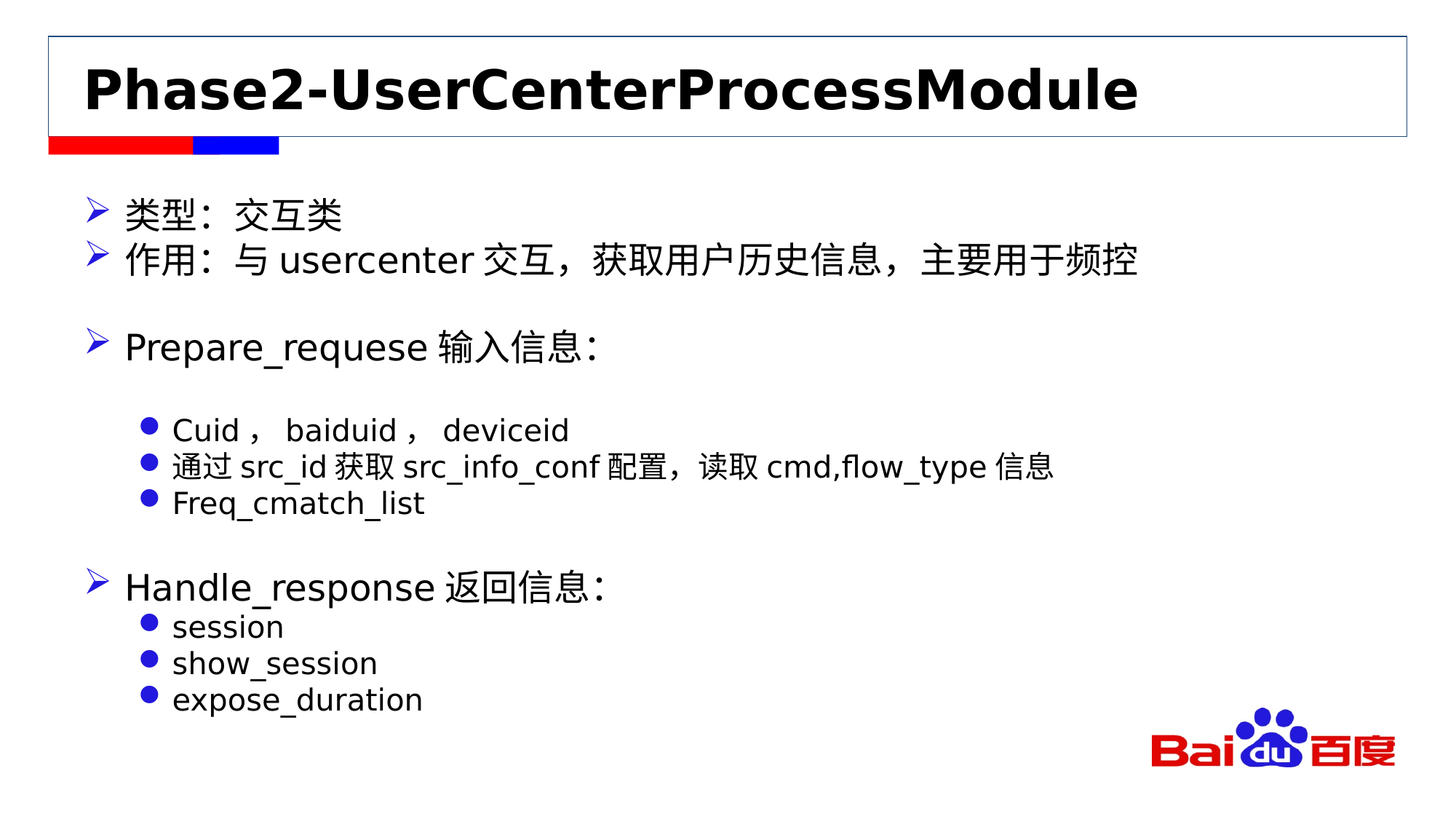

# Phase2-UserCenterProcessModule
类型：交互类
作用：与usercenter交互，获取用户历史信息，主要用于频控

Prepare_requese输入信息：

Cuid，baiduid，deviceid
通过src_id获取src_info_conf配置，读取cmd,flow_type信息
Freq_cmatch_list

Handle_response返回信息：
session
show_session
expose_duration